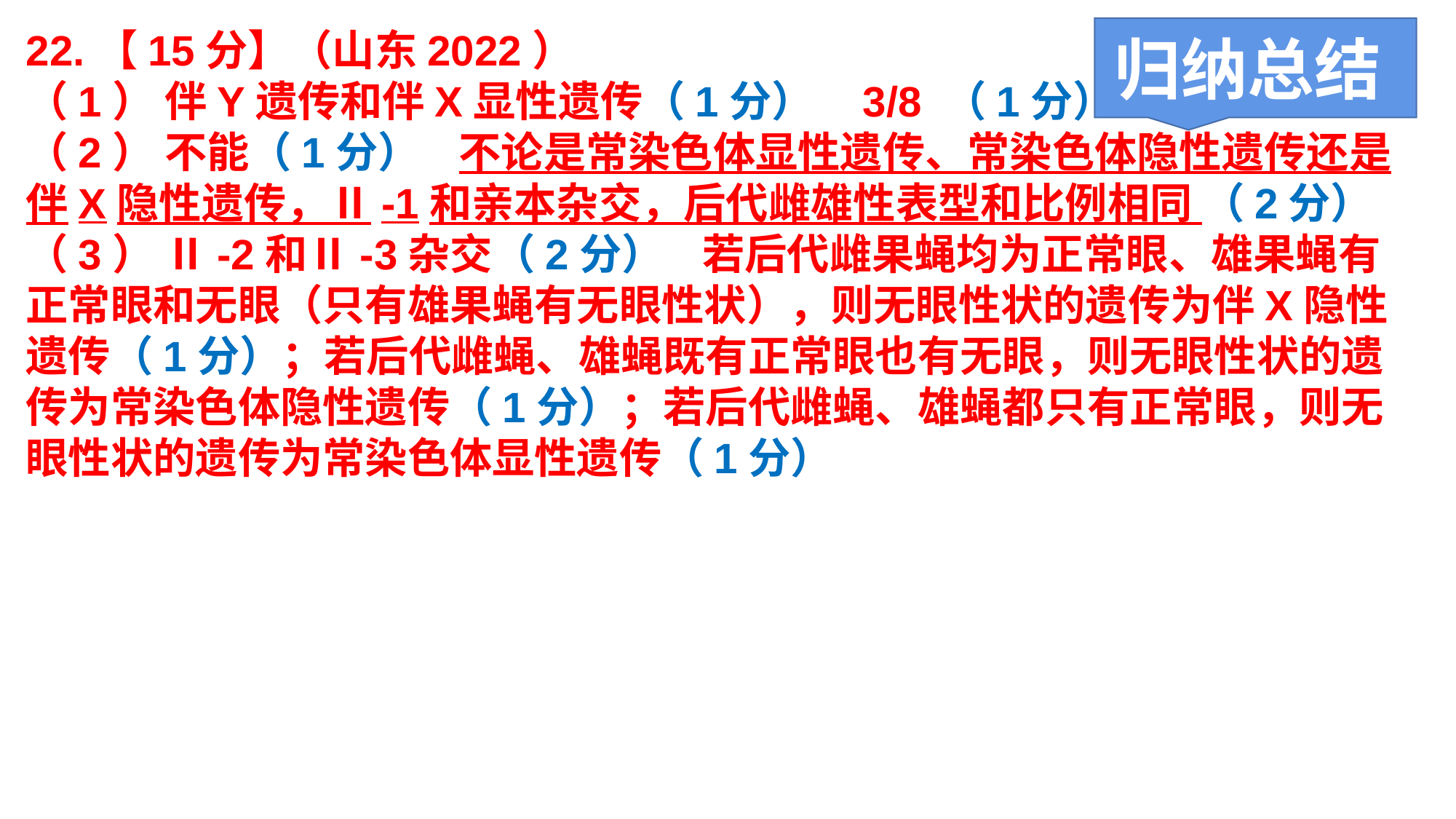

22.【15分】（山东2022）（1） 伴Y遗传和伴X显性遗传（1分）    3/8 （1分）   （2） 不能（1分）    不论是常染色体显性遗传、常染色体隐性遗传还是伴X隐性遗传，Ⅱ-1和亲本杂交，后代雌雄性表型和比例相同 （2分）   （3） Ⅱ-2和Ⅱ-3杂交（2分）    若后代雌果蝇均为正常眼、雄果蝇有正常眼和无眼（只有雄果蝇有无眼性状），则无眼性状的遗传为伴X隐性遗传（1分）；若后代雌蝇、雄蝇既有正常眼也有无眼，则无眼性状的遗传为常染色体隐性遗传（1分）；若后代雌蝇、雄蝇都只有正常眼，则无眼性状的遗传为常染色体显性遗传（1分）

归纳总结
归纳总结